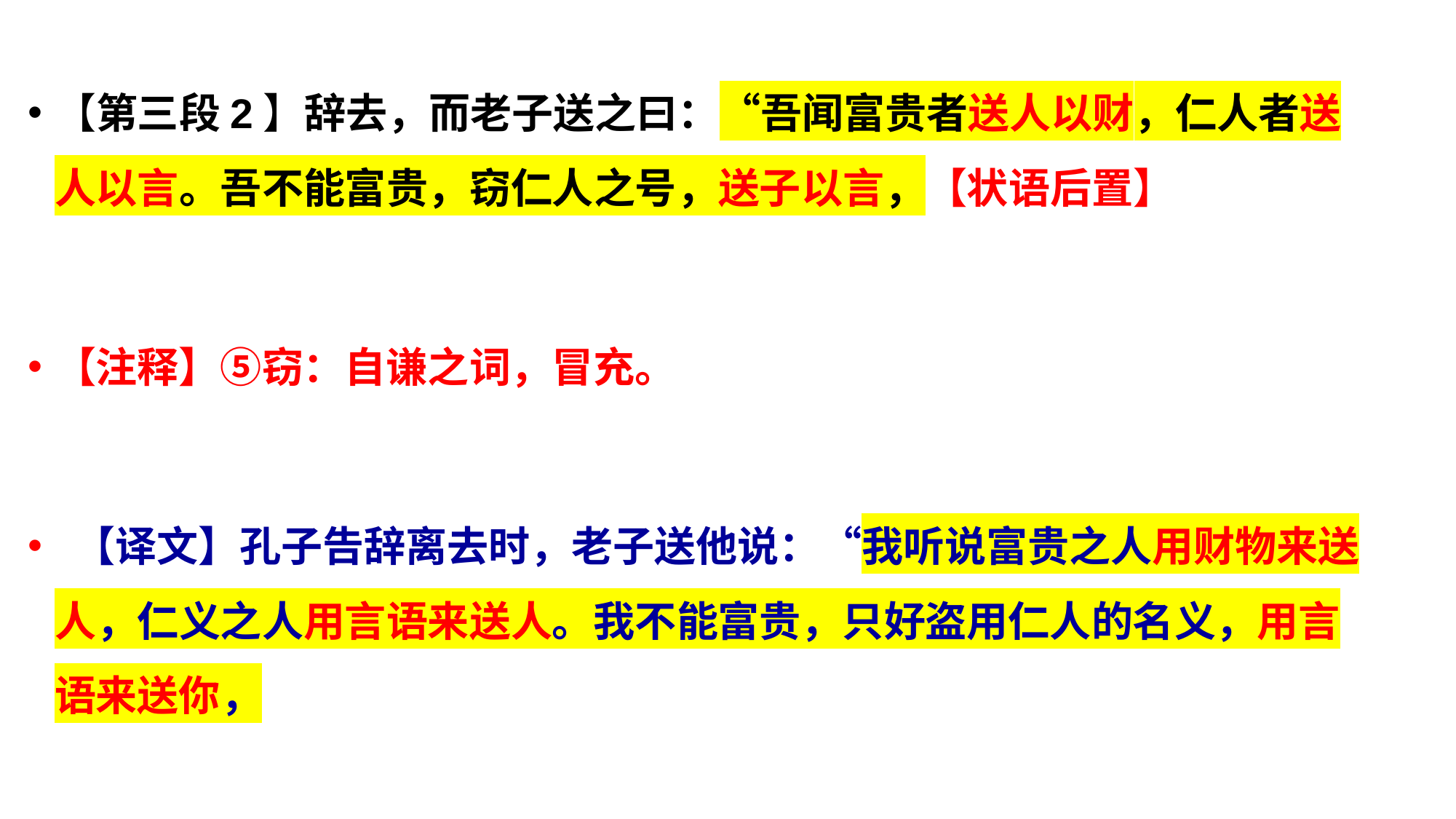

【第三段2】辞去，而老子送之曰：“吾闻富贵者送人以财，仁人者送人以言。吾不能富贵，窃仁人之号，送子以言，【状语后置】

【注释】⑤窃：自谦之词，冒充。

 【译文】孔子告辞离去时，老子送他说：“我听说富贵之人用财物来送人，仁义之人用言语来送人。我不能富贵，只好盗用仁人的名义，用言语来送你，